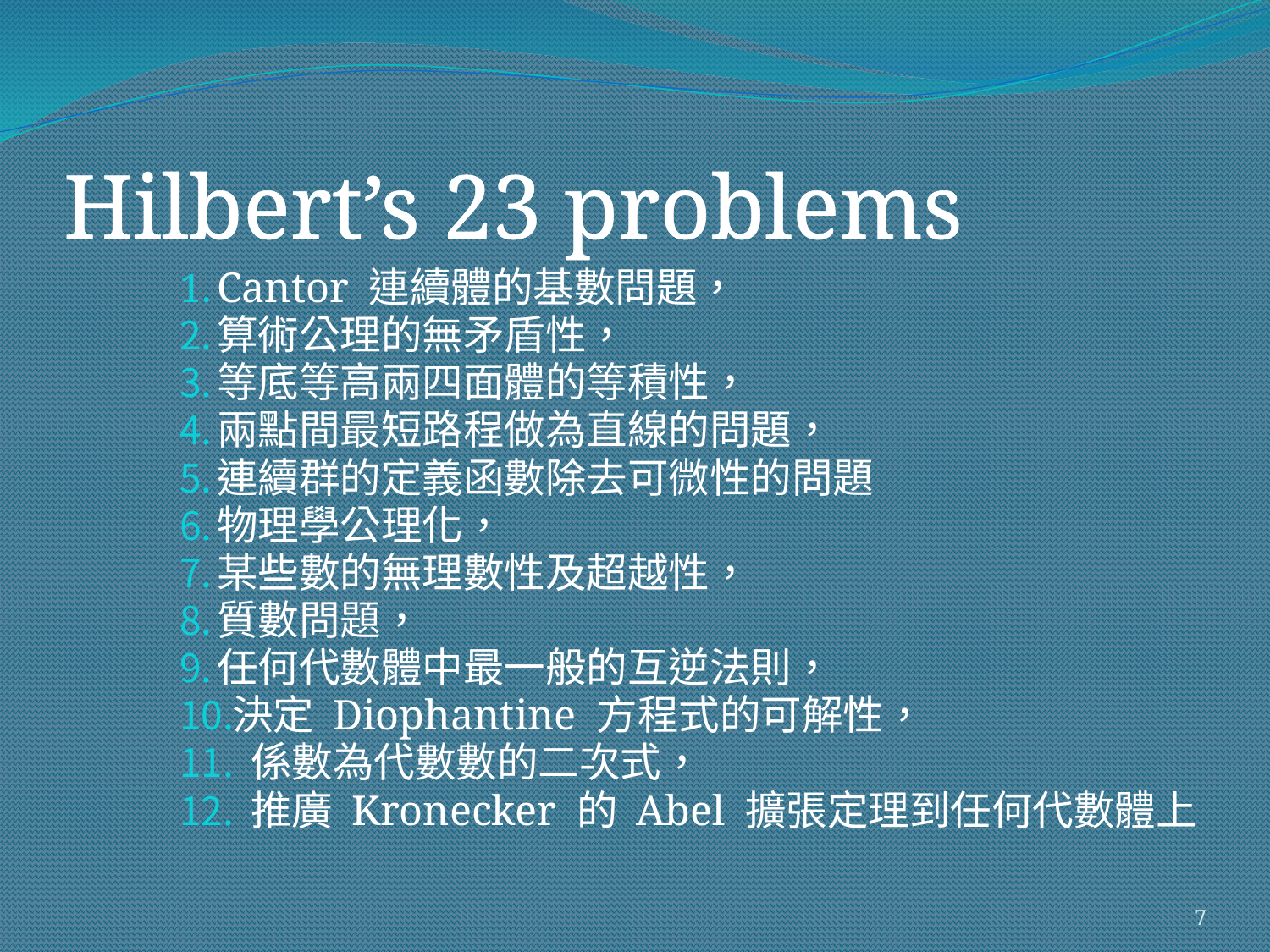

# Hilbert’s 23 problems
Cantor 連續體的基數問題，
算術公理的無矛盾性，
等底等高兩四面體的等積性，
兩點間最短路程做為直線的問題，
連續群的定義函數除去可微性的問題
物理學公理化，
某些數的無理數性及超越性，
質數問題，
任何代數體中最一般的互逆法則，
決定 Diophantine 方程式的可解性，
 係數為代數數的二次式，
 推廣 Kronecker 的 Abel 擴張定理到任何代數體上
7